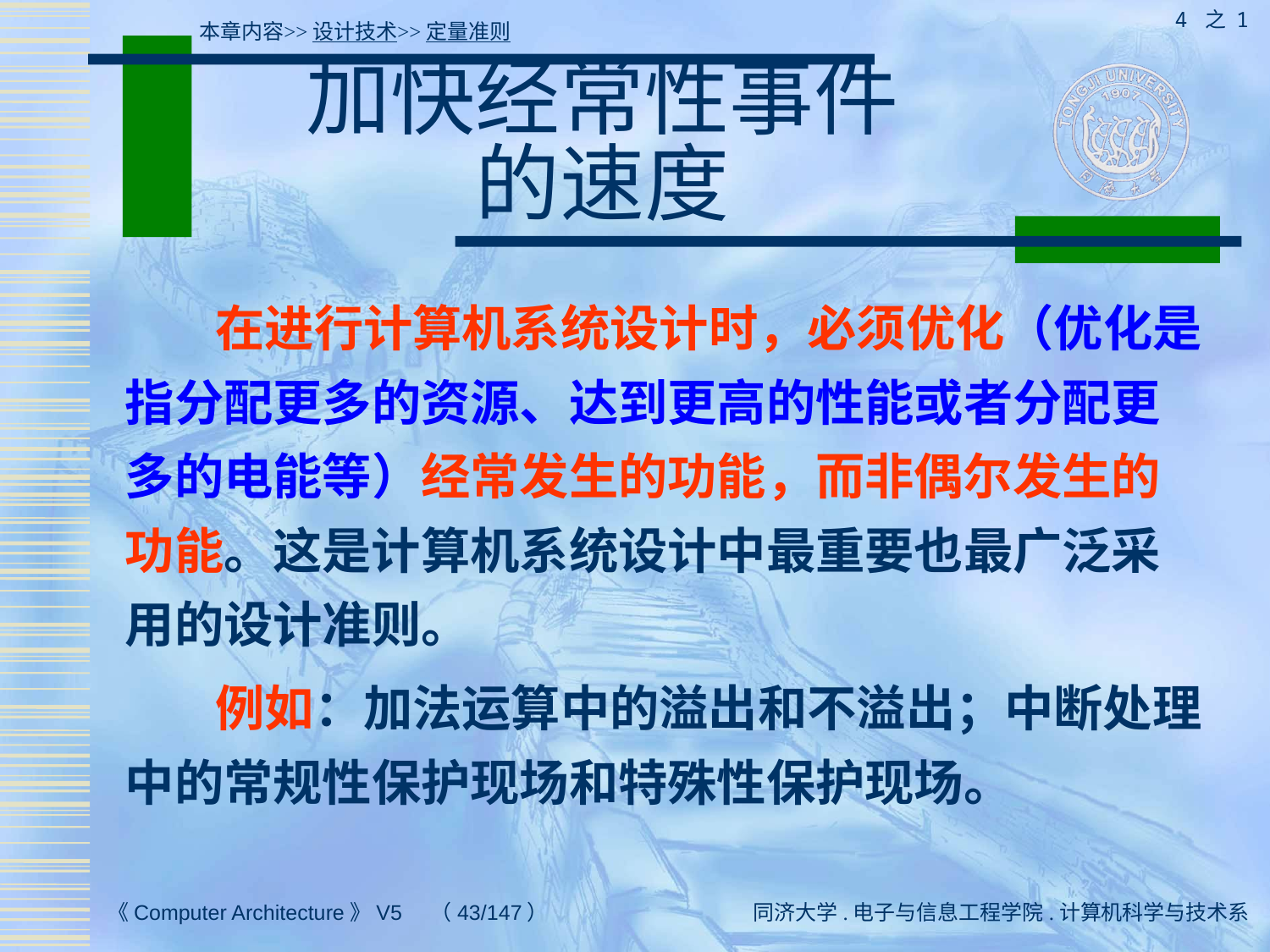

4 之 1
本章内容>>设计技术>>定量准则
# 加快经常性事件 的速度
       在进行计算机系统设计时，必须优化（优化是指分配更多的资源、达到更高的性能或者分配更多的电能等）经常发生的功能，而非偶尔发生的功能。这是计算机系统设计中最重要也最广泛采用的设计准则。
       例如：加法运算中的溢出和不溢出；中断处理中的常规性保护现场和特殊性保护现场。